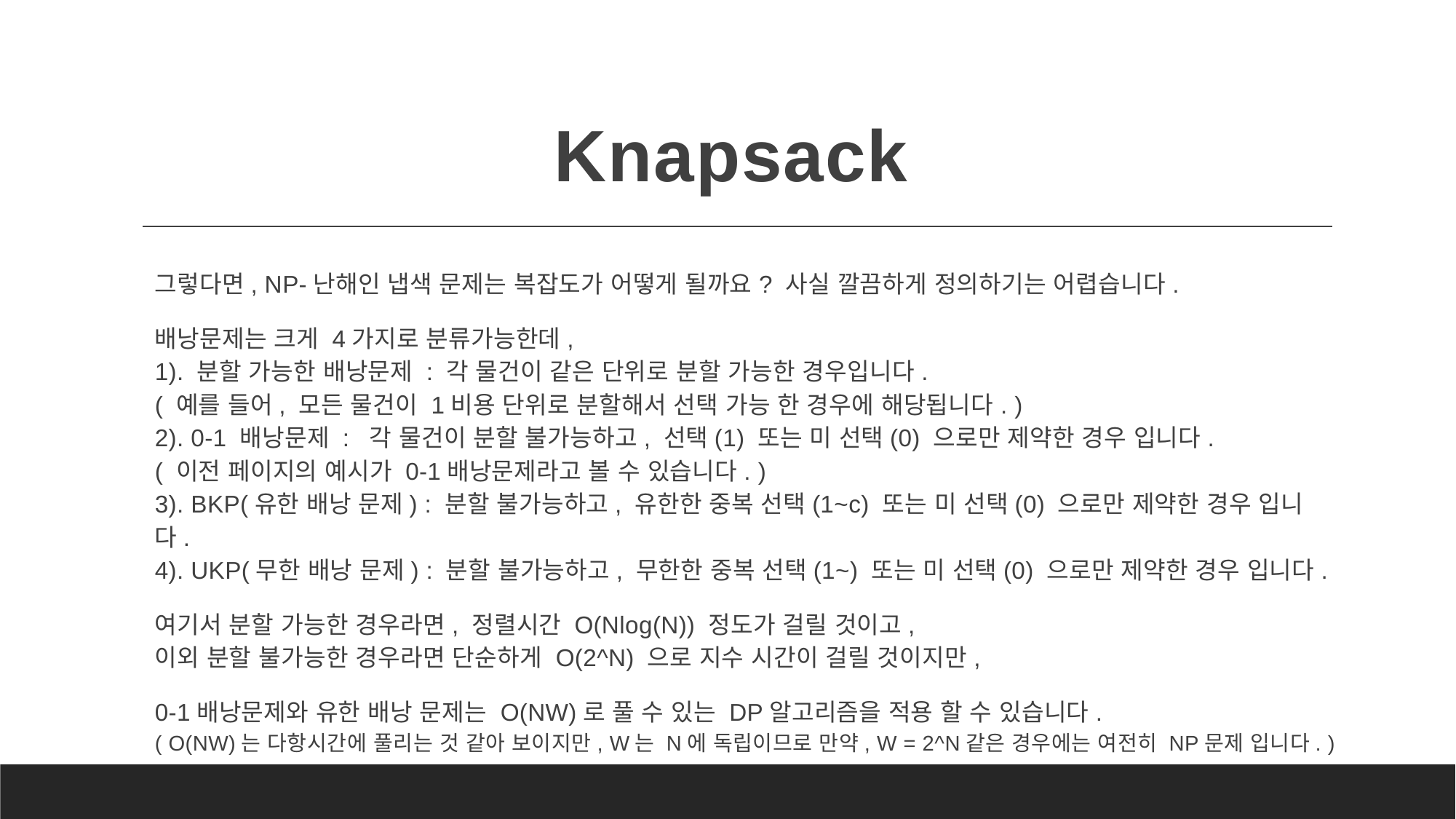

# Knapsack
그렇다면, NP-난해인 냅색 문제는 복잡도가 어떻게 될까요? 사실 깔끔하게 정의하기는 어렵습니다.
배낭문제는 크게 4가지로 분류가능한데,
1). 분할 가능한 배낭문제 : 각 물건이 같은 단위로 분할 가능한 경우입니다.
( 예를 들어, 모든 물건이 1비용 단위로 분할해서 선택 가능 한 경우에 해당됩니다. )
2). 0-1 배낭문제 :  각 물건이 분할 불가능하고, 선택(1) 또는 미 선택(0) 으로만 제약한 경우 입니다.
( 이전 페이지의 예시가 0-1배낭문제라고 볼 수 있습니다. )
3). BKP(유한 배낭 문제) : 분할 불가능하고, 유한한 중복 선택(1~c) 또는 미 선택(0) 으로만 제약한 경우 입니다.
4). UKP(무한 배낭 문제) : 분할 불가능하고, 무한한 중복 선택(1~) 또는 미 선택(0) 으로만 제약한 경우 입니다.
여기서 분할 가능한 경우라면, 정렬시간 O(Nlog(N)) 정도가 걸릴 것이고,
이외 분할 불가능한 경우라면 단순하게 O(2^N) 으로 지수 시간이 걸릴 것이지만,
0-1배낭문제와 유한 배낭 문제는 O(NW)로 풀 수 있는 DP알고리즘을 적용 할 수 있습니다.
( O(NW)는 다항시간에 풀리는 것 같아 보이지만, W는 N에 독립이므로 만약, W = 2^N같은 경우에는 여전히 NP문제 입니다. )